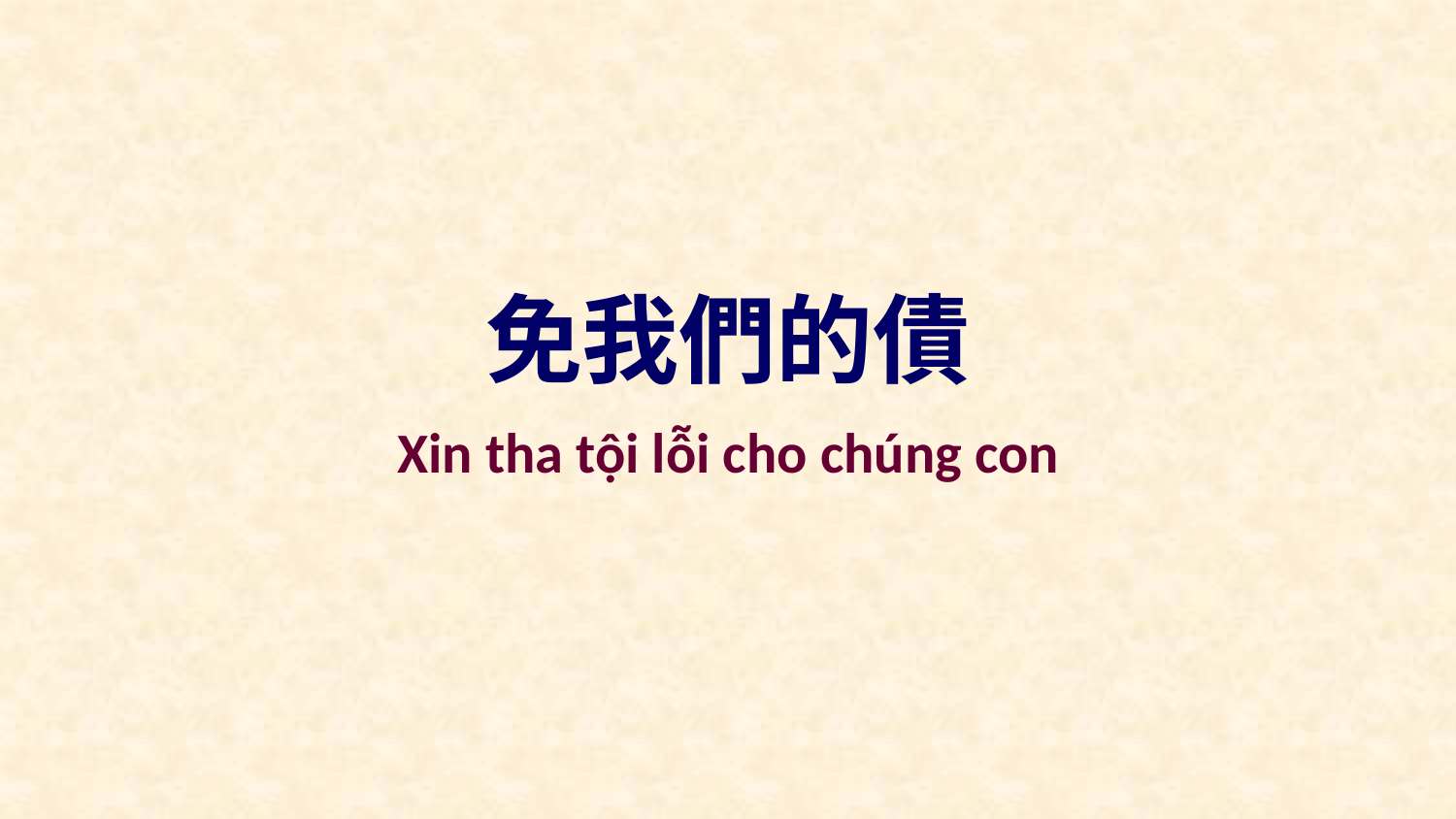

免我們的債
Xin tha tội lỗi cho chúng con